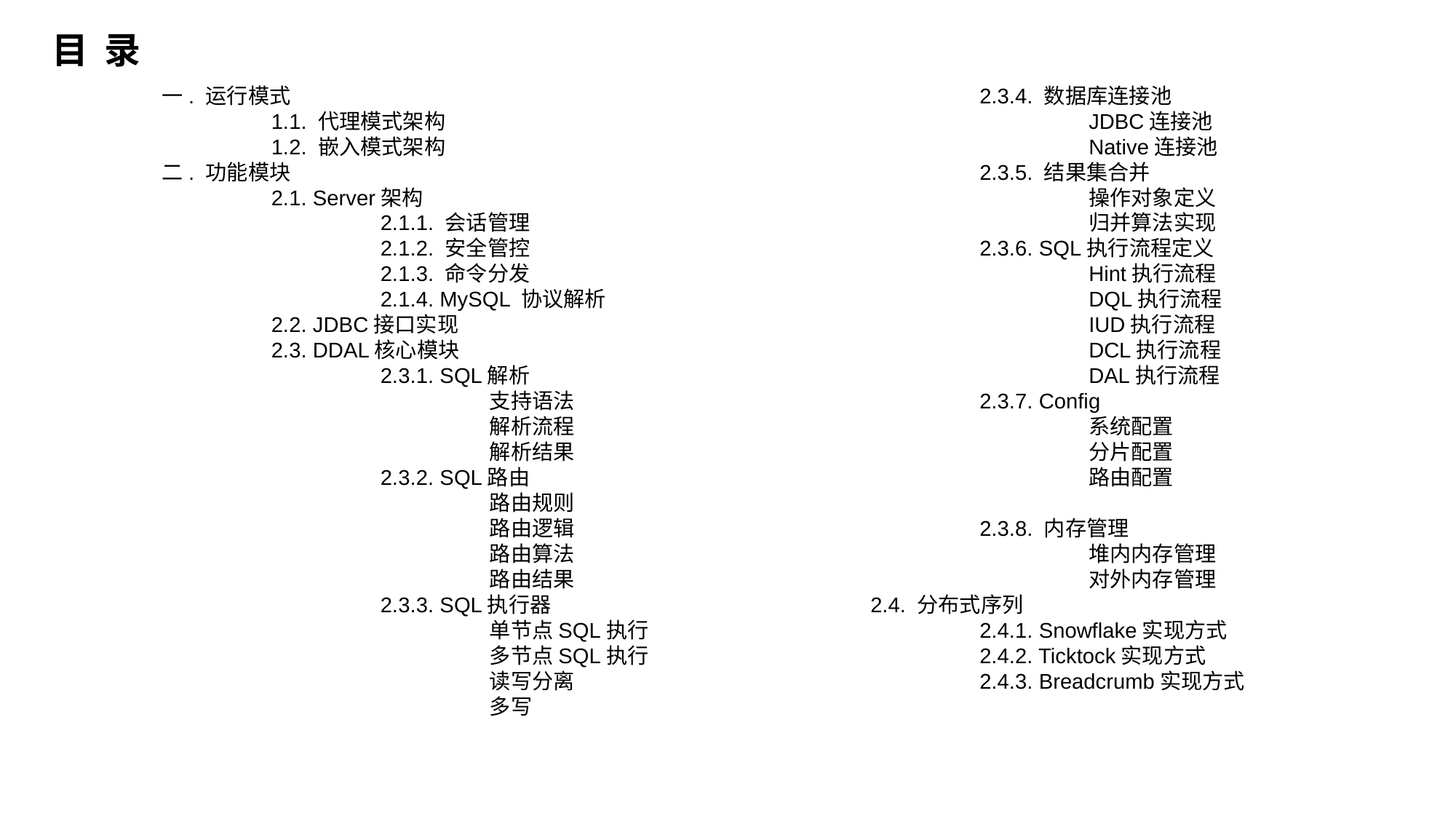

目  录
一. 运行模式
	1.1. 代理模式架构
	1.2. 嵌入模式架构
二. 功能模块
	2.1. Server架构
		2.1.1. 会话管理
		2.1.2. 安全管控
		2.1.3. 命令分发
		2.1.4. MySQL 协议解析
	2.2. JDBC接口实现
	2.3. DDAL核心模块
		2.3.1. SQL解析
			支持语法
			解析流程
			解析结果
		2.3.2. SQL路由
			路由规则
			路由逻辑
			路由算法
			路由结果
		2.3.3. SQL执行器
			单节点SQL执行
			多节点SQL执行
			读写分离
			多写

	2.3.4. 数据库连接池
		JDBC连接池
		Native连接池
	2.3.5. 结果集合并
		操作对象定义
		归并算法实现
	2.3.6. SQL执行流程定义
		Hint执行流程
		DQL执行流程
		IUD执行流程
		DCL执行流程
		DAL执行流程
	2.3.7. Config
		系统配置
		分片配置
		路由配置

	2.3.8. 内存管理
		堆内内存管理
		对外内存管理
2.4. 分布式序列
	2.4.1. Snowflake实现方式
	2.4.2. Ticktock实现方式
	2.4.3. Breadcrumb实现方式